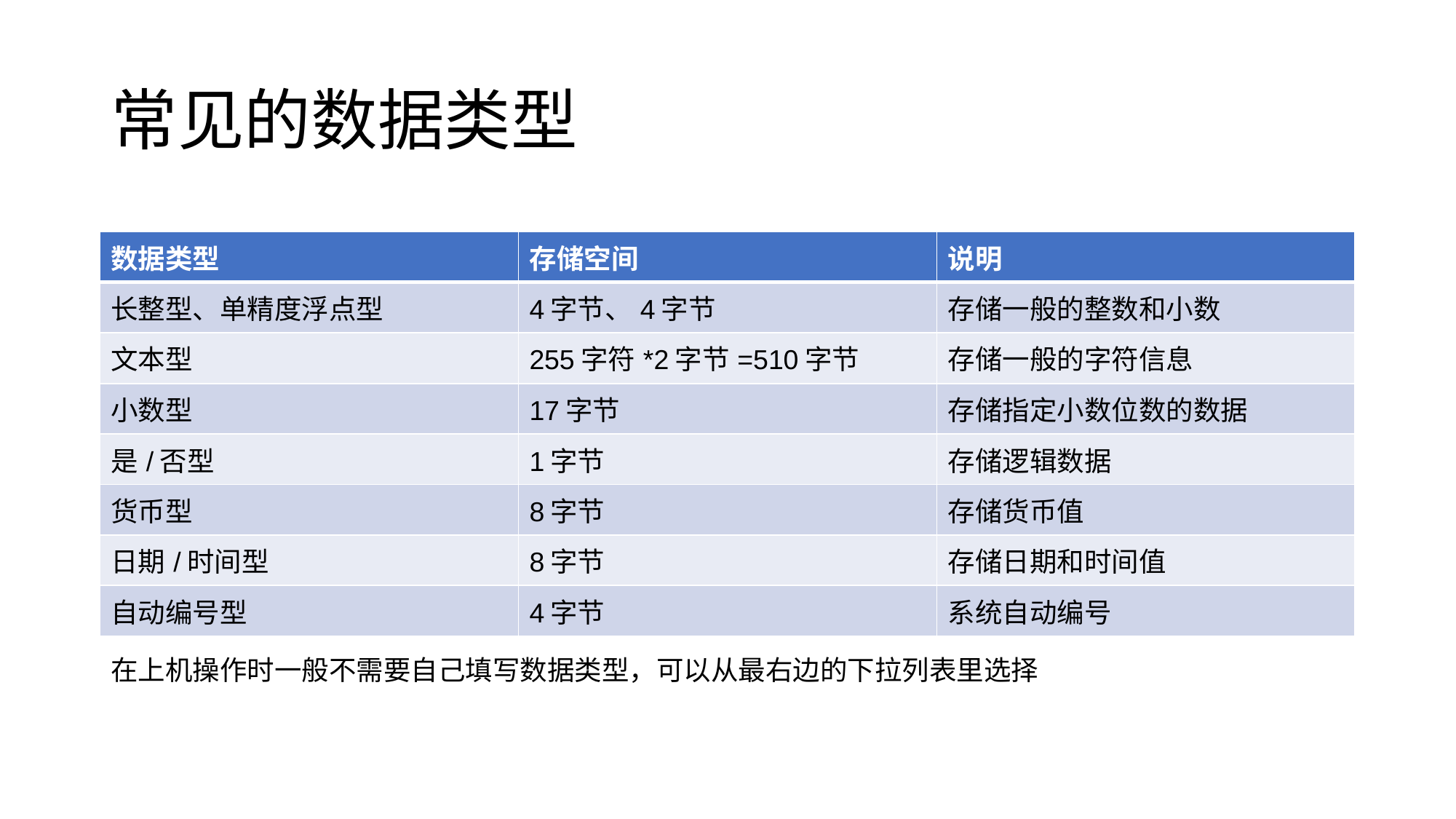

# 常见的数据类型
| 数据类型 | 存储空间 | 说明 |
| --- | --- | --- |
| 长整型、单精度浮点型 | 4字节、4字节 | 存储一般的整数和小数 |
| 文本型 | 255字符\*2字节=510字节 | 存储一般的字符信息 |
| 小数型 | 17字节 | 存储指定小数位数的数据 |
| 是/否型 | 1字节 | 存储逻辑数据 |
| 货币型 | 8字节 | 存储货币值 |
| 日期/时间型 | 8字节 | 存储日期和时间值 |
| 自动编号型 | 4字节 | 系统自动编号 |
在上机操作时一般不需要自己填写数据类型，可以从最右边的下拉列表里选择